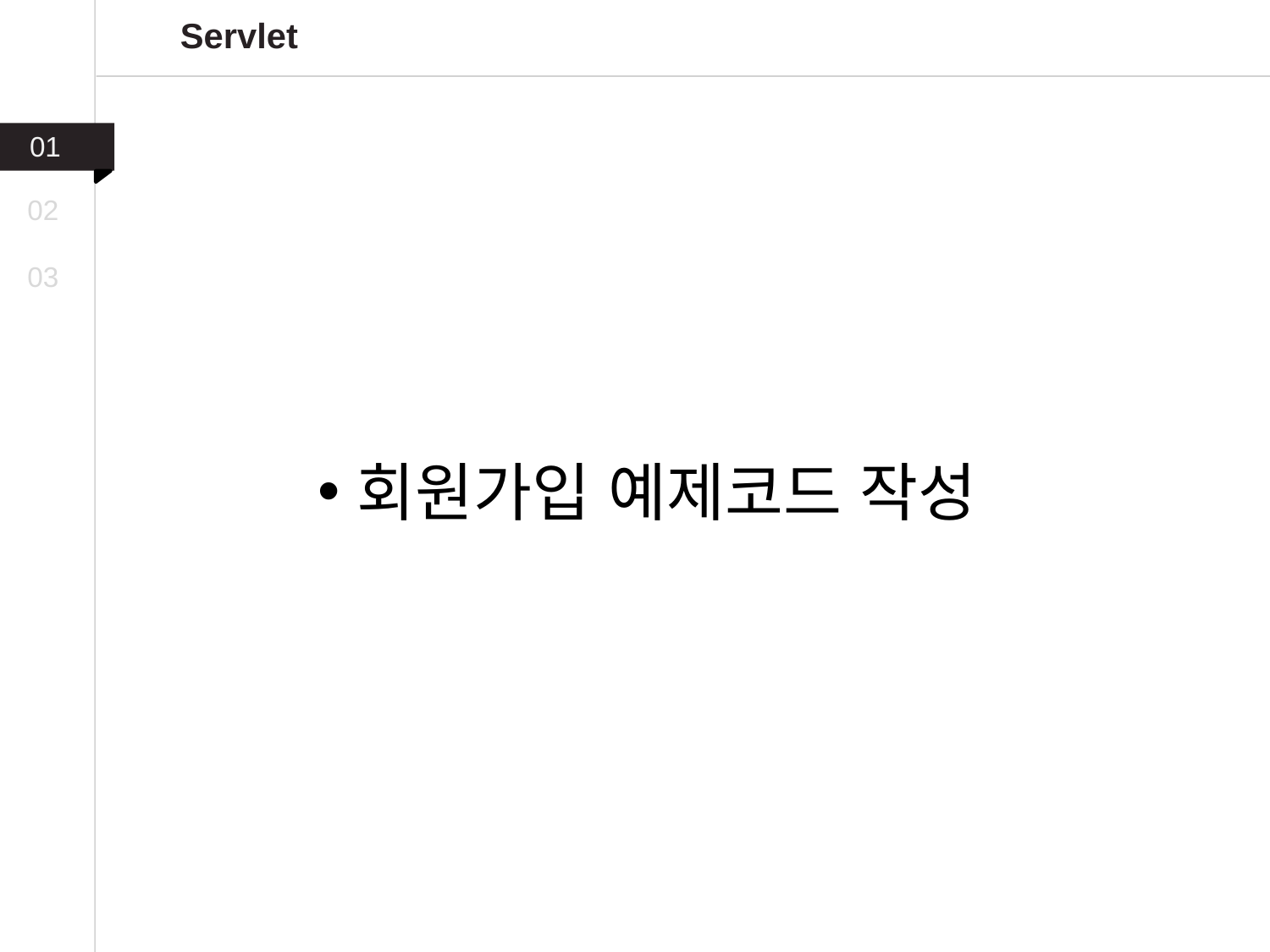

Servlet
01

02
03
회원가입 예제코드 작성